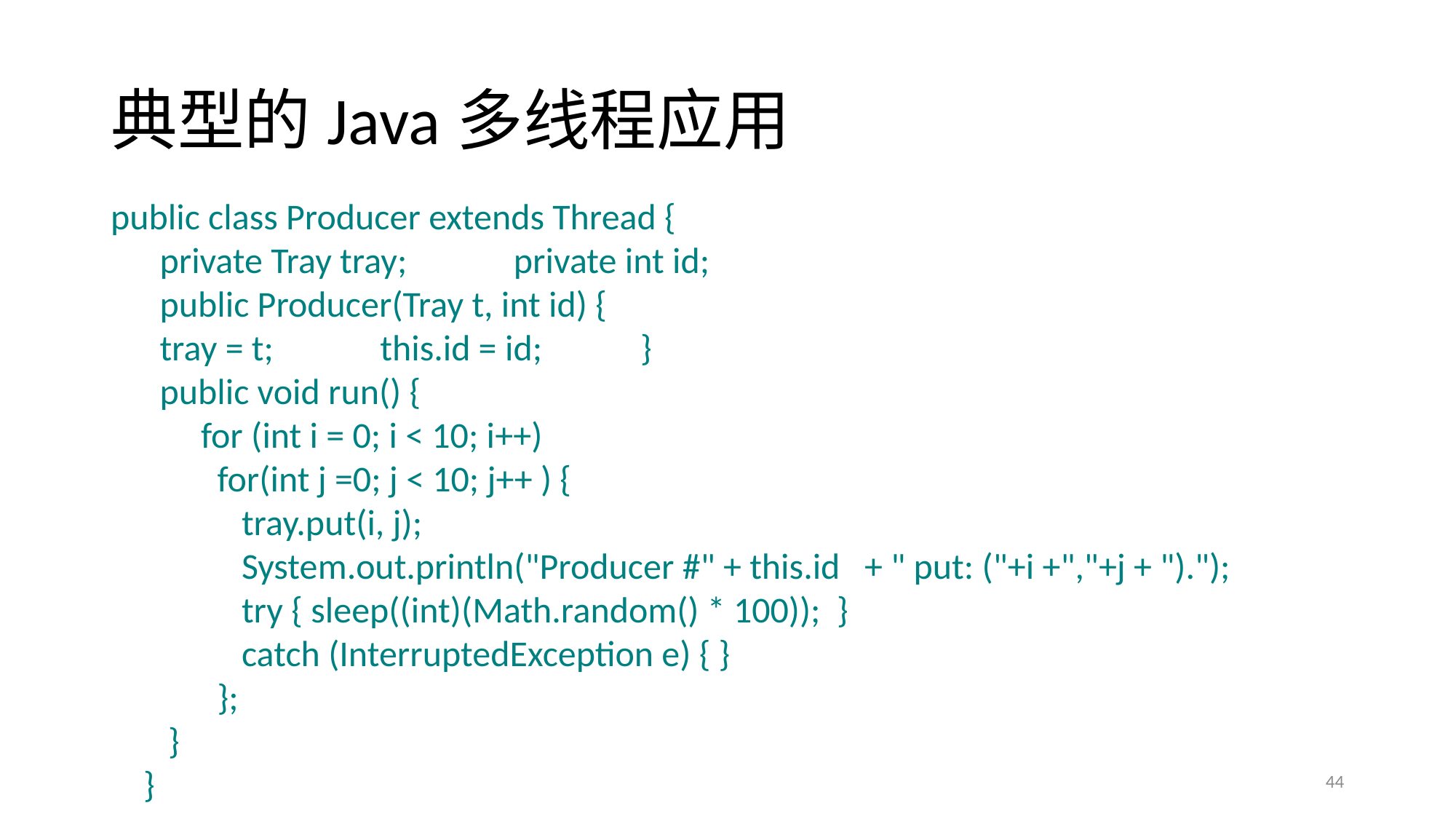

# 典型的Java多线程应用
public class Producer extends Thread {
      private Tray tray;             private int id;
      public Producer(Tray t, int id) {
      tray = t;             this.id = id;            }
      public void run() {
           for (int i = 0; i < 10; i++)
             for(int j =0; j < 10; j++ ) {
                tray.put(i, j);
                System.out.println("Producer #" + this.id   + " put: ("+i +","+j + ").");
                try { sleep((int)(Math.random() * 100));  }
                catch (InterruptedException e) { }
             };
       }
    }
44